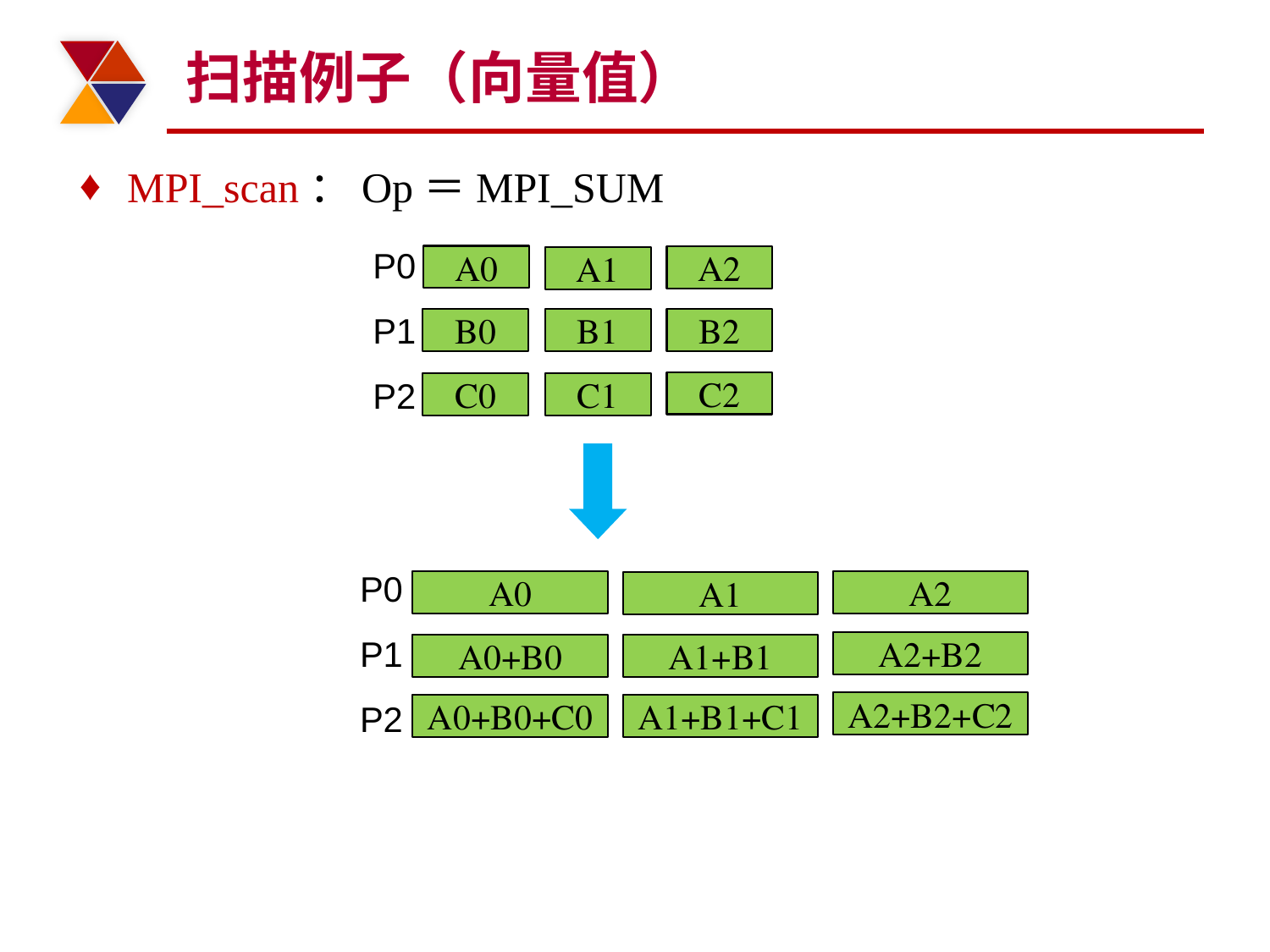

# 扫描例子（向量值）
MPI_scan：Op＝MPI_SUM

P0
A0
A2
A1
P1
B0
B1
B2
P2
C2
C0
C1

P0
A0
A2
A1
P1
A2+B2
A0+B0
A1+B1
P2
A2+B2+C2
A0+B0+C0
A1+B1+C1